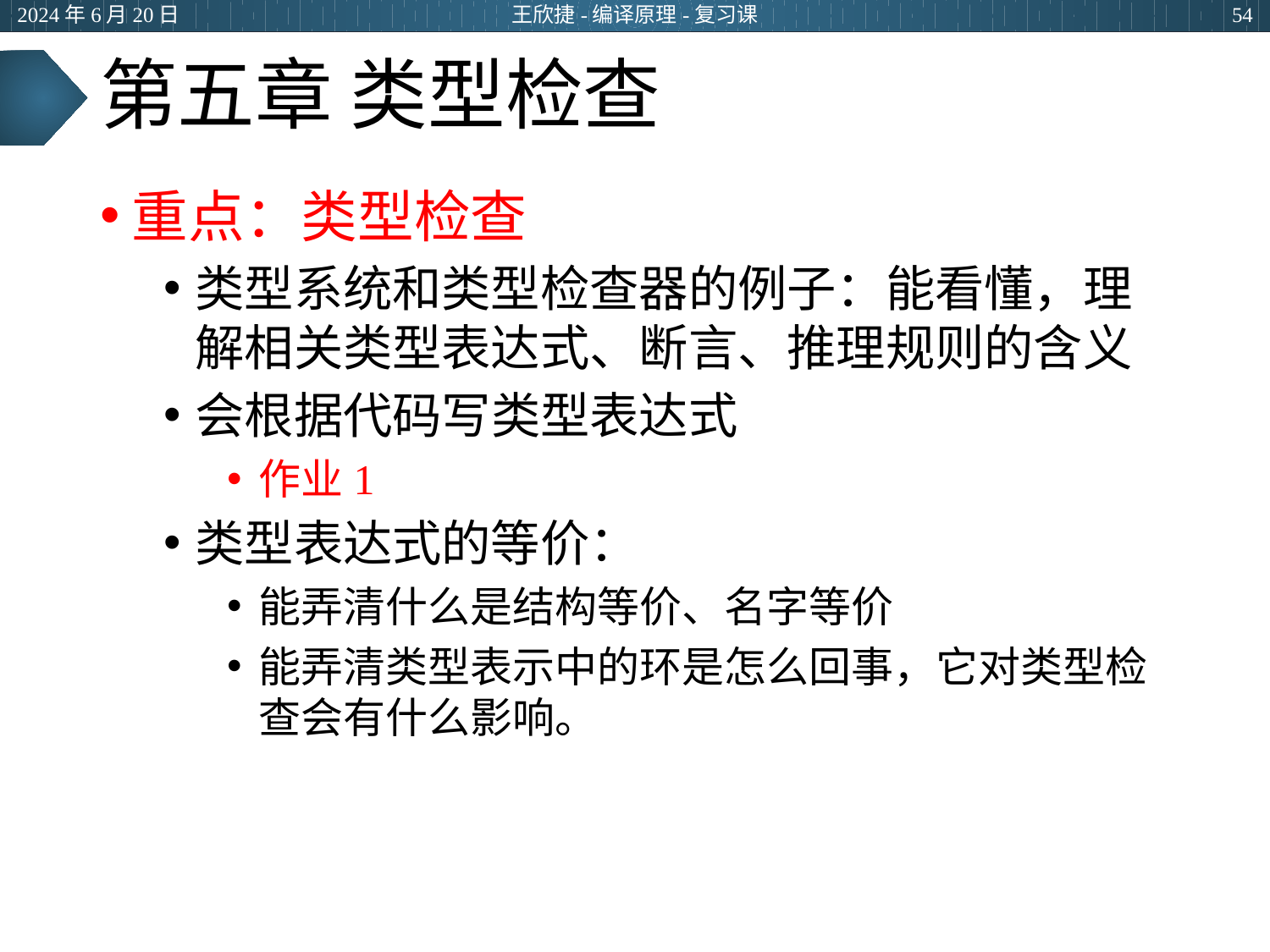

2024年6月20日
王欣捷-编译原理-复习课
54
# 第五章 类型检查
重点：类型检查
类型系统和类型检查器的例子：能看懂，理解相关类型表达式、断言、推理规则的含义
会根据代码写类型表达式
作业1
类型表达式的等价：
能弄清什么是结构等价、名字等价
能弄清类型表示中的环是怎么回事，它对类型检查会有什么影响。